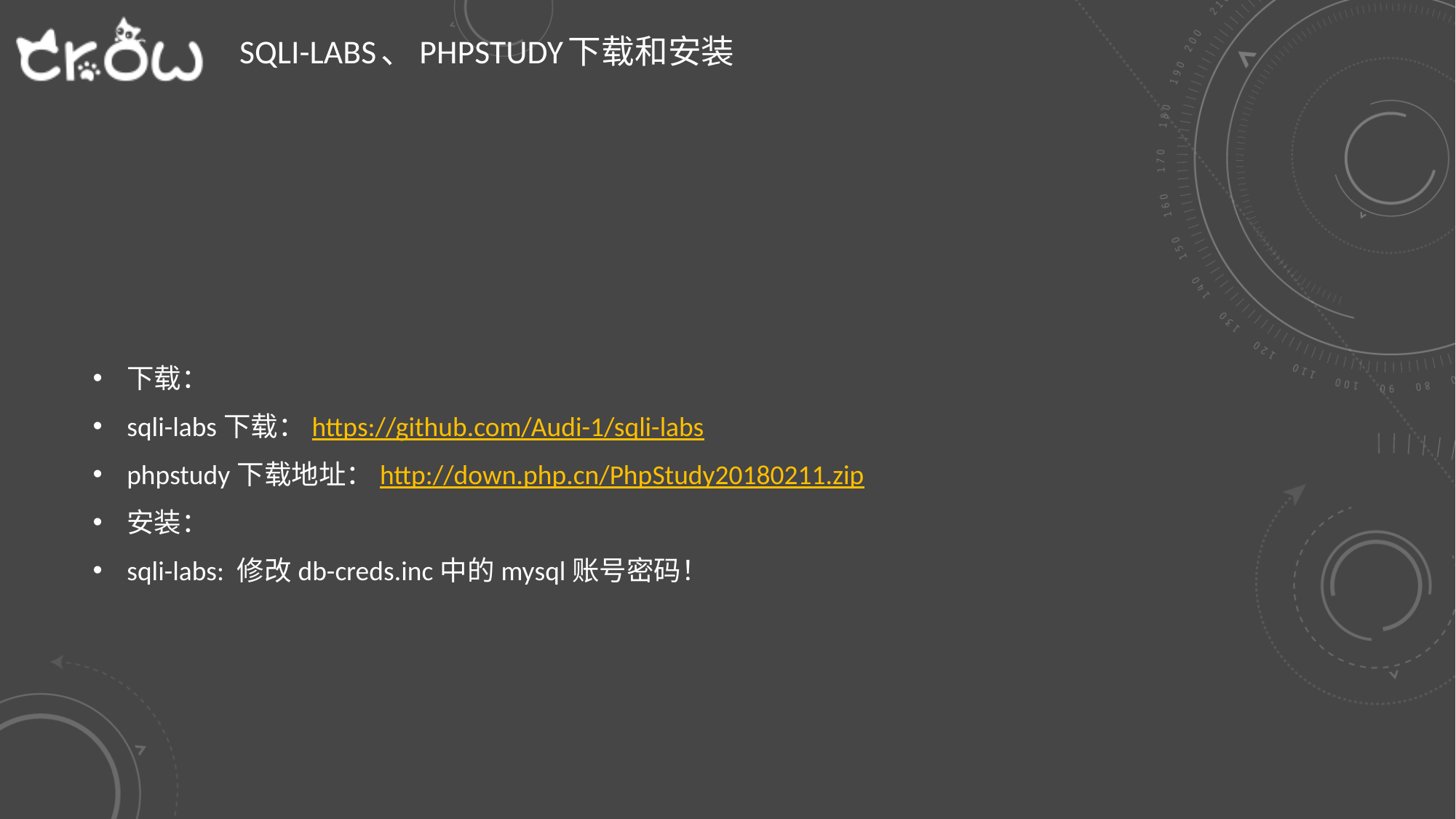

# Sqli-labs、phpstudy下载和安装
下载：
sqli-labs下载：https://github.com/Audi-1/sqli-labs
phpstudy下载地址：http://down.php.cn/PhpStudy20180211.zip
安装：
sqli-labs: 修改db-creds.inc中的mysql账号密码！